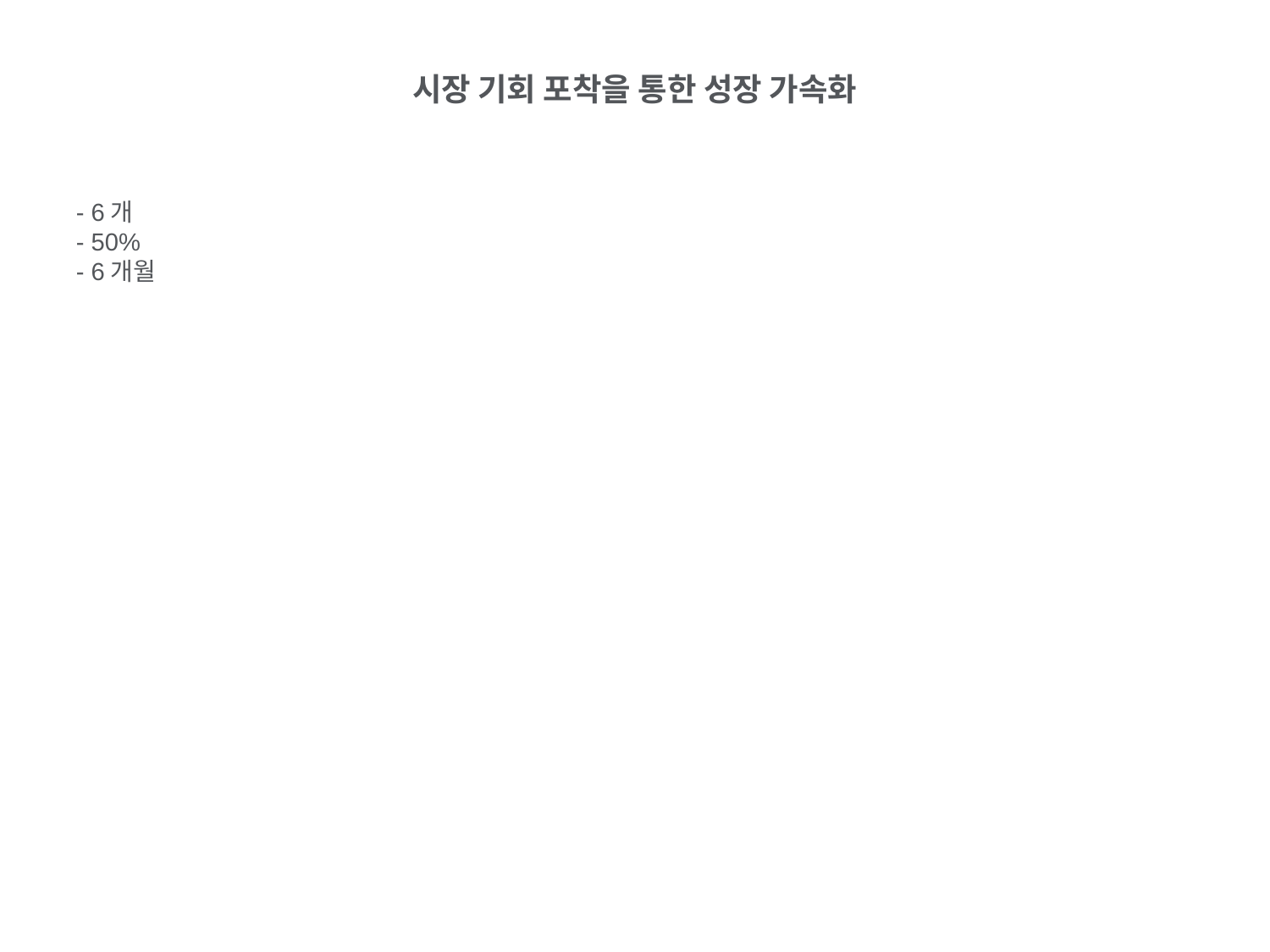

시장 기회 포착을 통한 성장 가속화
- 6개
- 50%
- 6개월